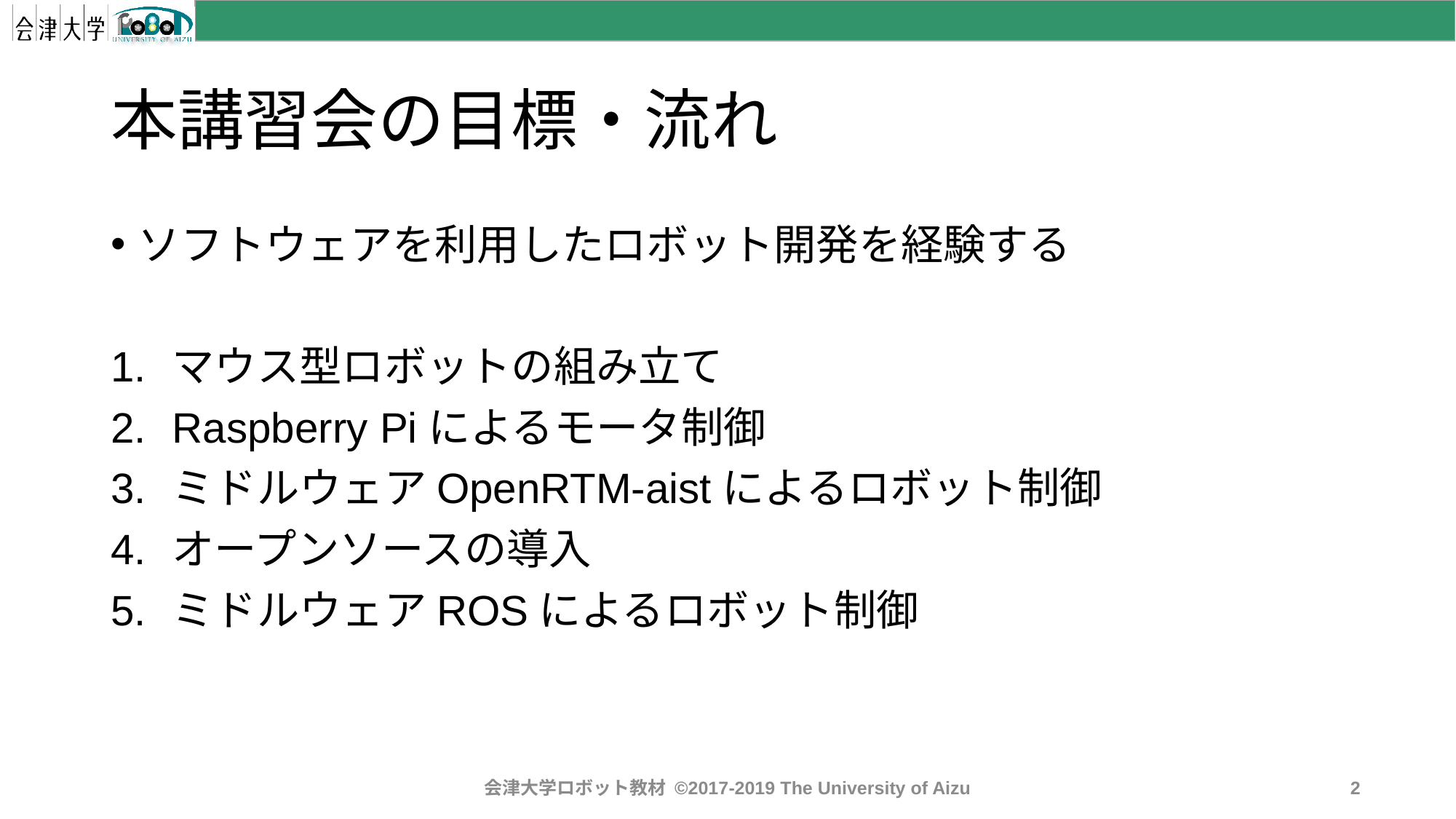

# 本講習会の目標・流れ
ソフトウェアを利用したロボット開発を経験する

マウス型ロボットの組み立て
Raspberry Piによるモータ制御
ミドルウェアOpenRTM-aistによるロボット制御
オープンソースの導入
ミドルウェアROSによるロボット制御